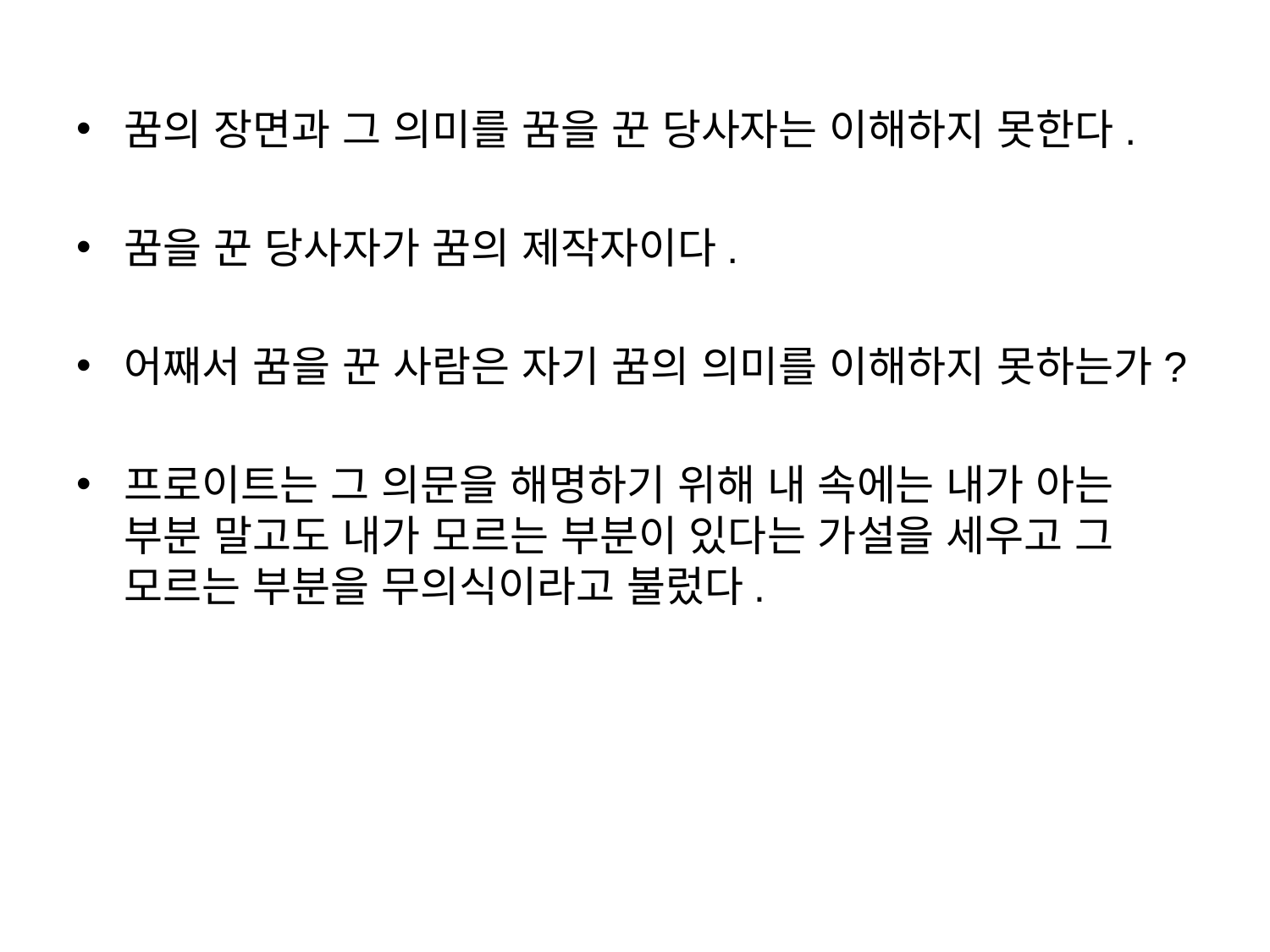

꿈의 장면과 그 의미를 꿈을 꾼 당사자는 이해하지 못한다.

꿈을 꾼 당사자가 꿈의 제작자이다.

어째서 꿈을 꾼 사람은 자기 꿈의 의미를 이해하지 못하는가?

프로이트는 그 의문을 해명하기 위해 내 속에는 내가 아는 부분 말고도 내가 모르는 부분이 있다는 가설을 세우고 그 모르는 부분을 무의식이라고 불렀다.